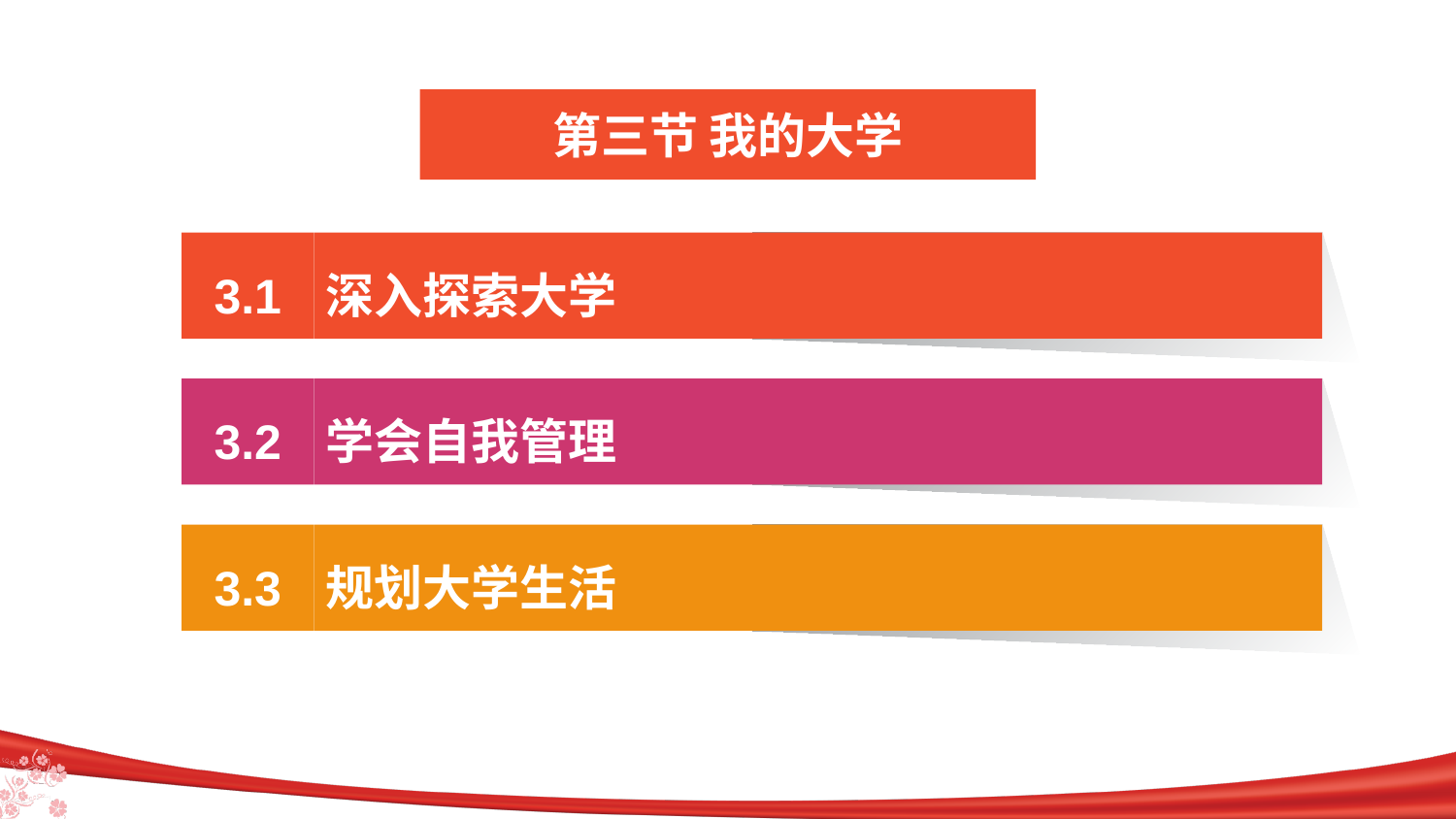

第三节 我的大学
3.1
深入探索大学

3.2
学会自我管理

3.3
规划大学生活